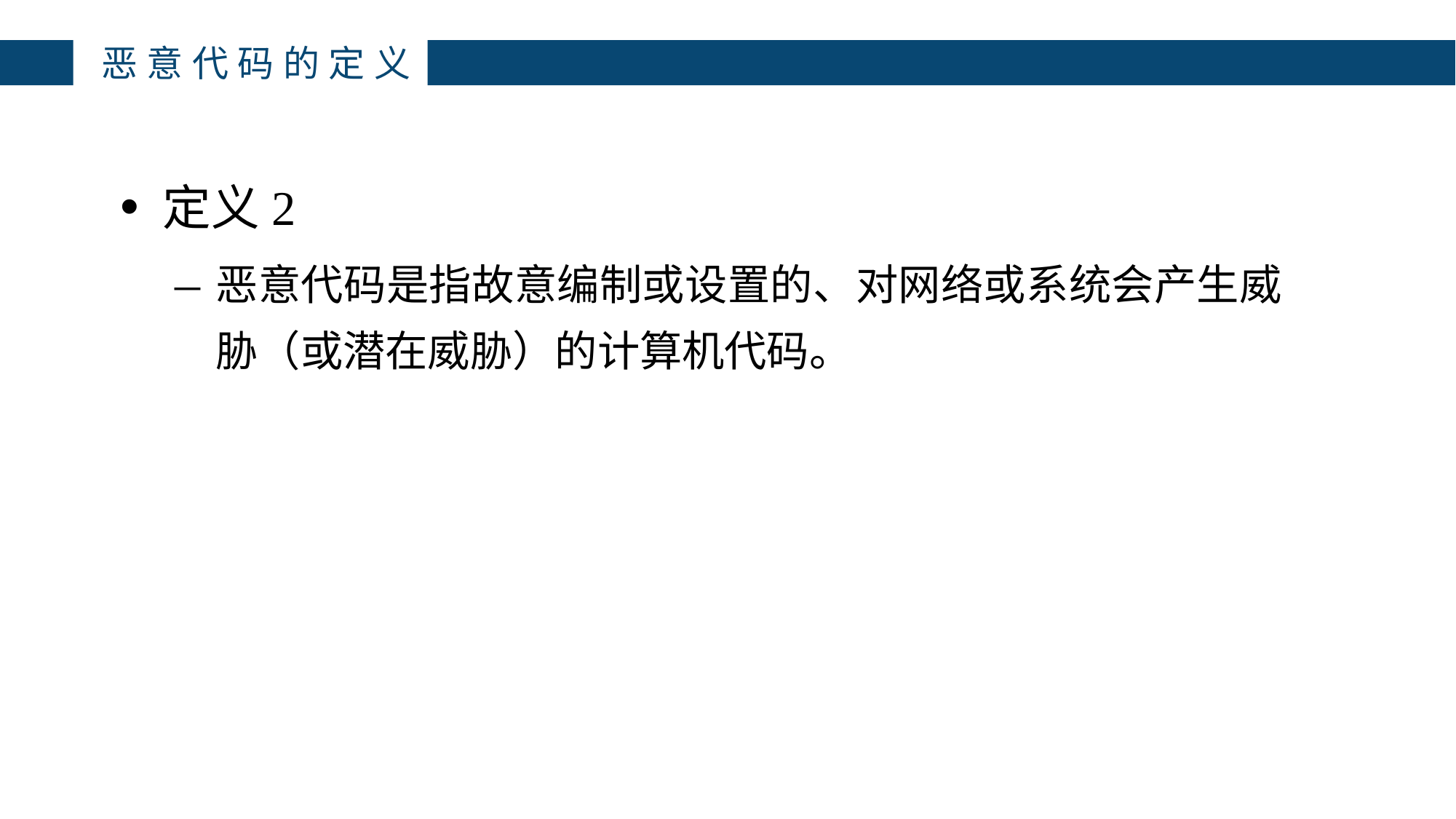

恶意代码的定义

定义2
恶意代码是指故意编制或设置的、对网络或系统会产生威胁（或潜在威胁）的计算机代码。